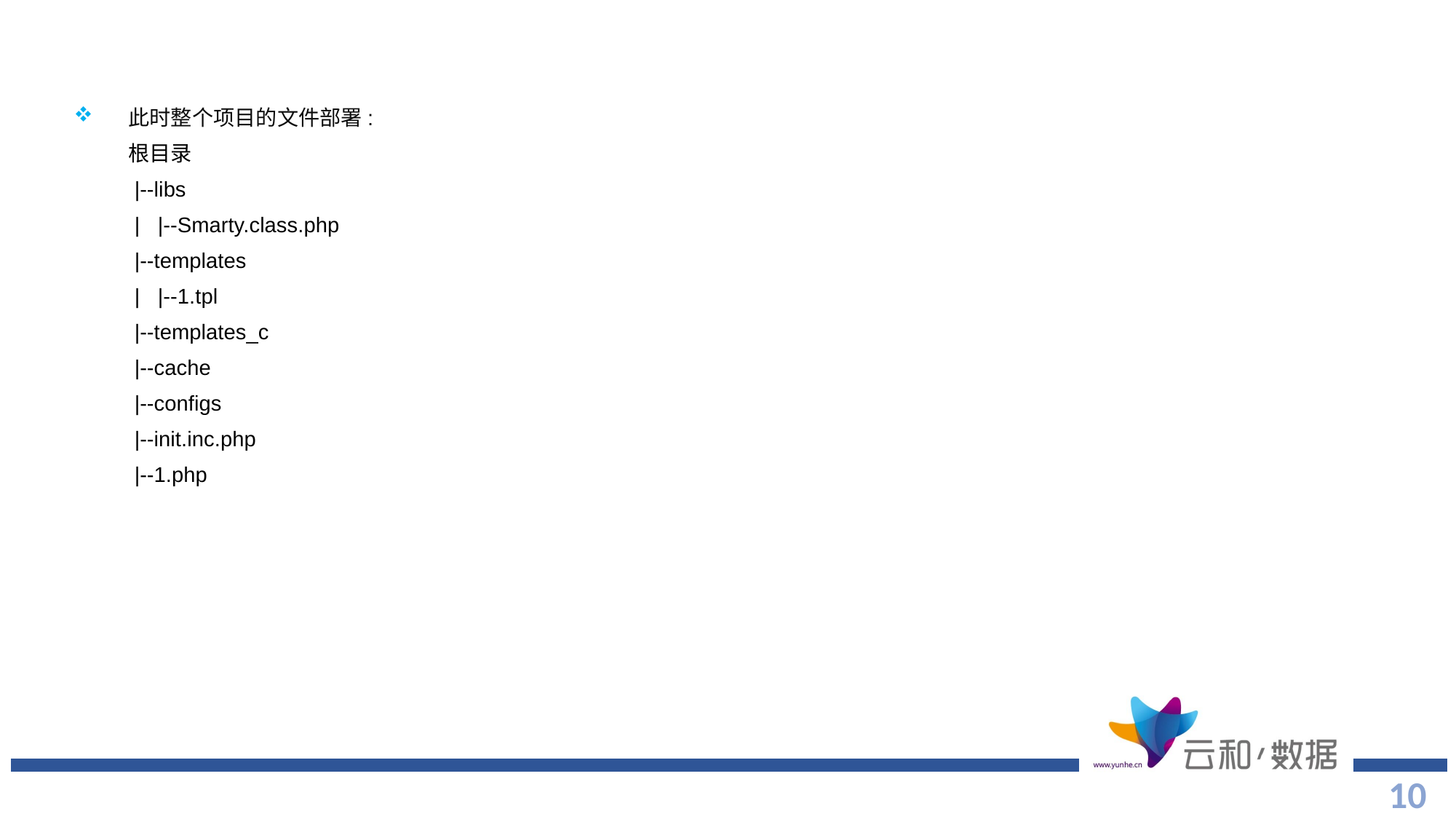

此时整个项目的文件部署:
根目录
 |--libs
 |   |--Smarty.class.php
 |--templates
 |   |--1.tpl
 |--templates_c
 |--cache
 |--configs
 |--init.inc.php
 |--1.php

10